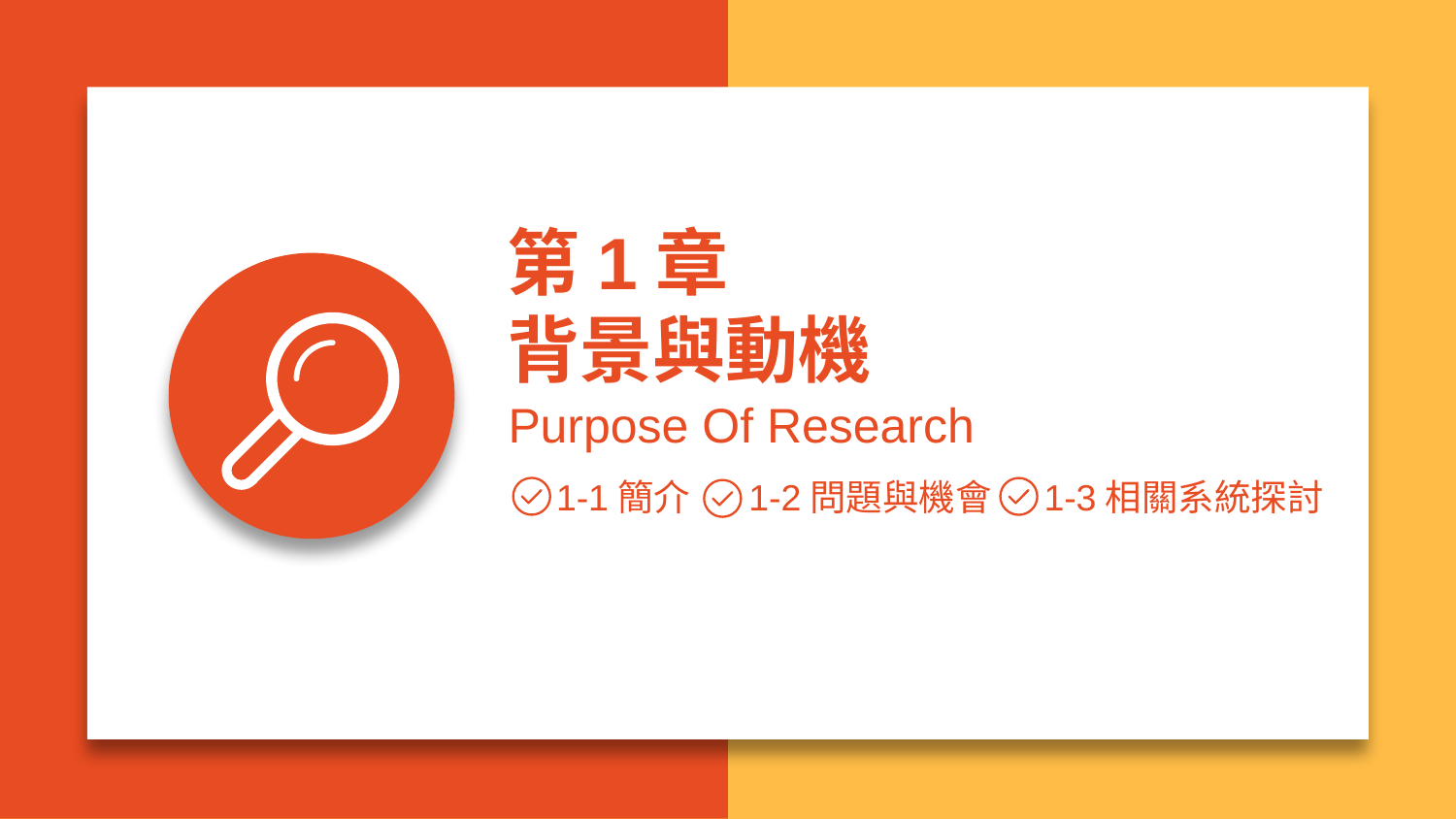

第1章
背景與動機

Purpose Of Research
1-1簡介
1-2問題與機會
1-3相關系統探討